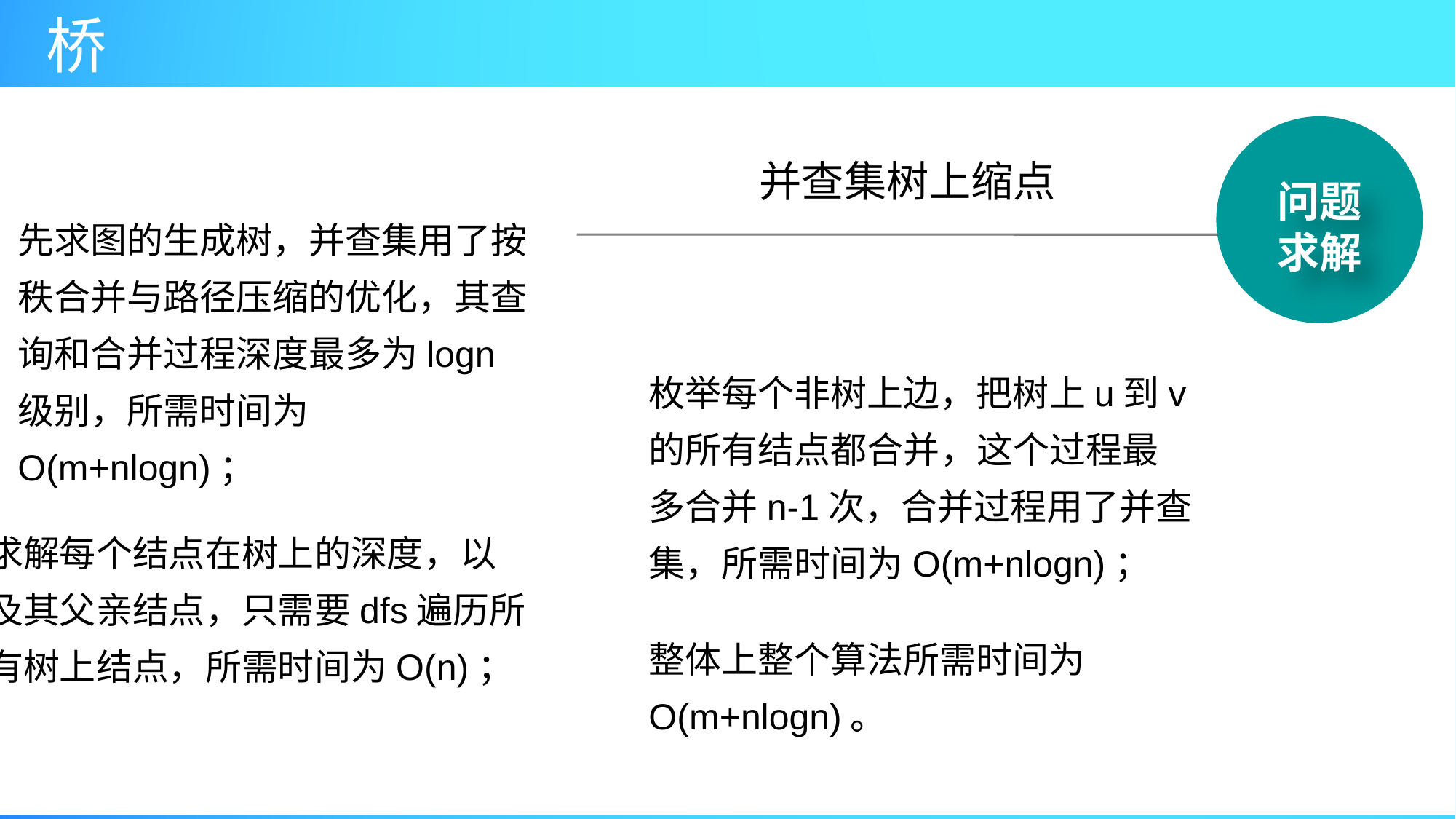

问题
求解
并查集树上缩点
先求图的生成树，并查集用了按秩合并与路径压缩的优化，其查询和合并过程深度最多为logn级别，所需时间为O(m+nlogn)；
枚举每个非树上边，把树上u到v的所有结点都合并，这个过程最多合并n-1次，合并过程用了并查集，所需时间为O(m+nlogn)；
求解每个结点在树上的深度，以及其父亲结点，只需要dfs遍历所有树上结点，所需时间为O(n)；
整体上整个算法所需时间为O(m+nlogn)。